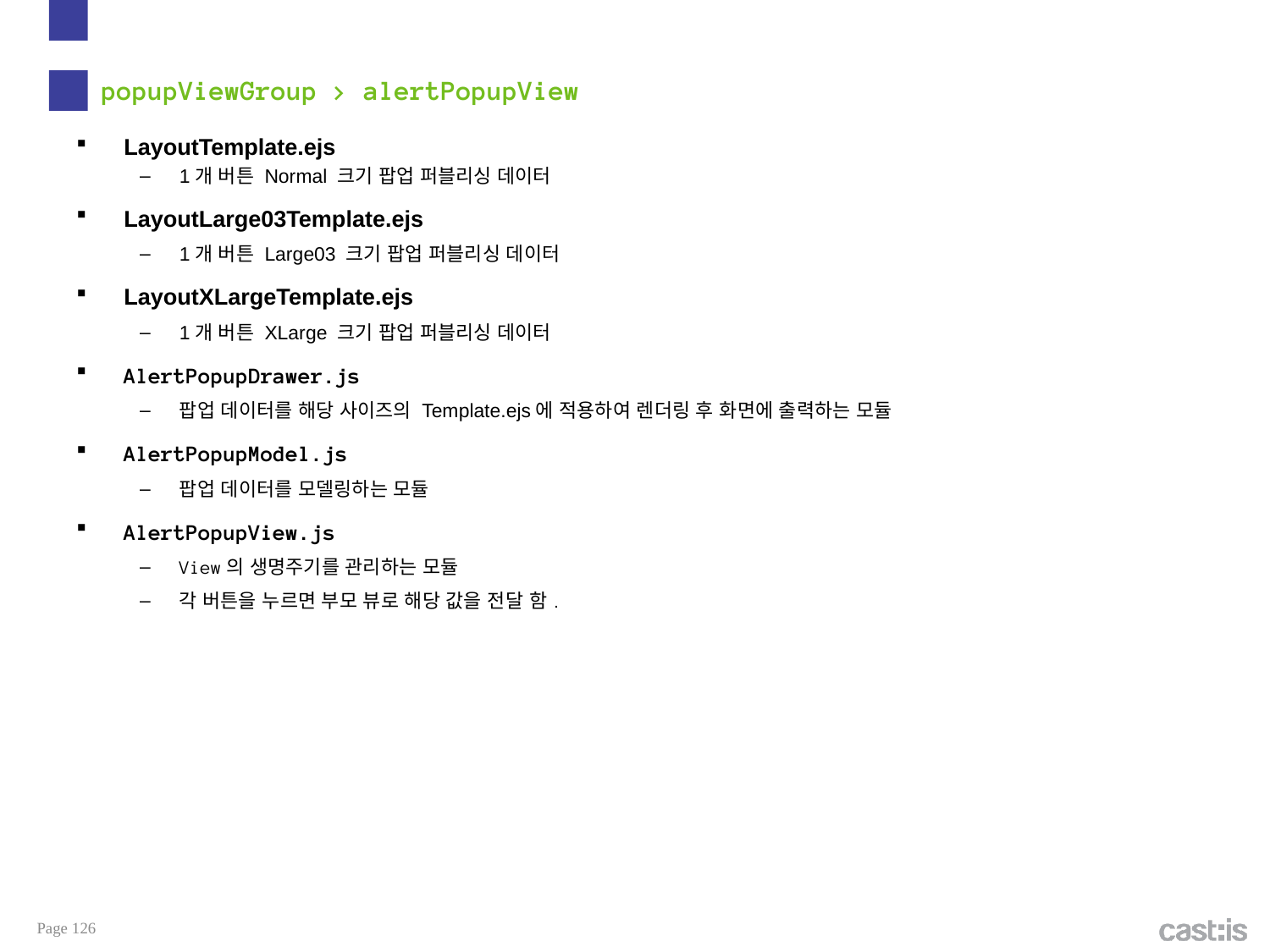

# popupViewGroup > alertPopupView
LayoutTemplate.ejs
1개 버튼 Normal 크기 팝업 퍼블리싱 데이터

LayoutLarge03Template.ejs
1개 버튼 Large03 크기 팝업 퍼블리싱 데이터

LayoutXLargeTemplate.ejs
1개 버튼 XLarge 크기 팝업 퍼블리싱 데이터

AlertPopupDrawer.js
팝업 데이터를 해당 사이즈의 Template.ejs에 적용하여 렌더링 후 화면에 출력하는 모듈

AlertPopupModel.js
팝업 데이터를 모델링하는 모듈

AlertPopupView.js
View의 생명주기를 관리하는 모듈
각 버튼을 누르면 부모 뷰로 해당 값을 전달 함.

Page 126